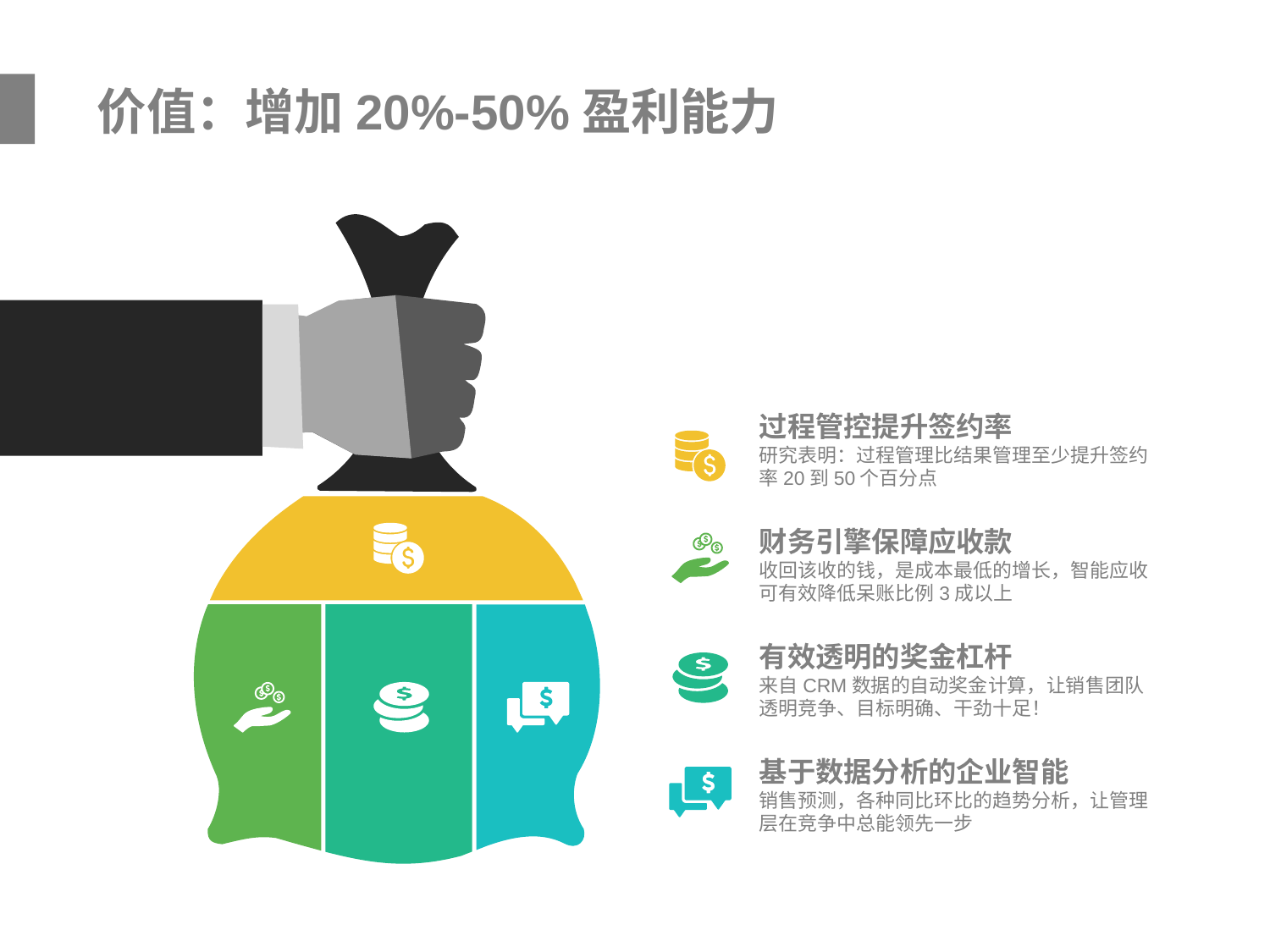

价值：增加20%-50%盈利能力

过程管控提升签约率
研究表明：过程管理比结果管理至少提升签约率20到50个百分点

财务引擎保障应收款
收回该收的钱，是成本最低的增长，智能应收可有效降低呆账比例3成以上

有效透明的奖金杠杆
来自CRM数据的自动奖金计算，让销售团队透明竞争、目标明确、干劲十足！

基于数据分析的企业智能
销售预测，各种同比环比的趋势分析，让管理层在竞争中总能领先一步